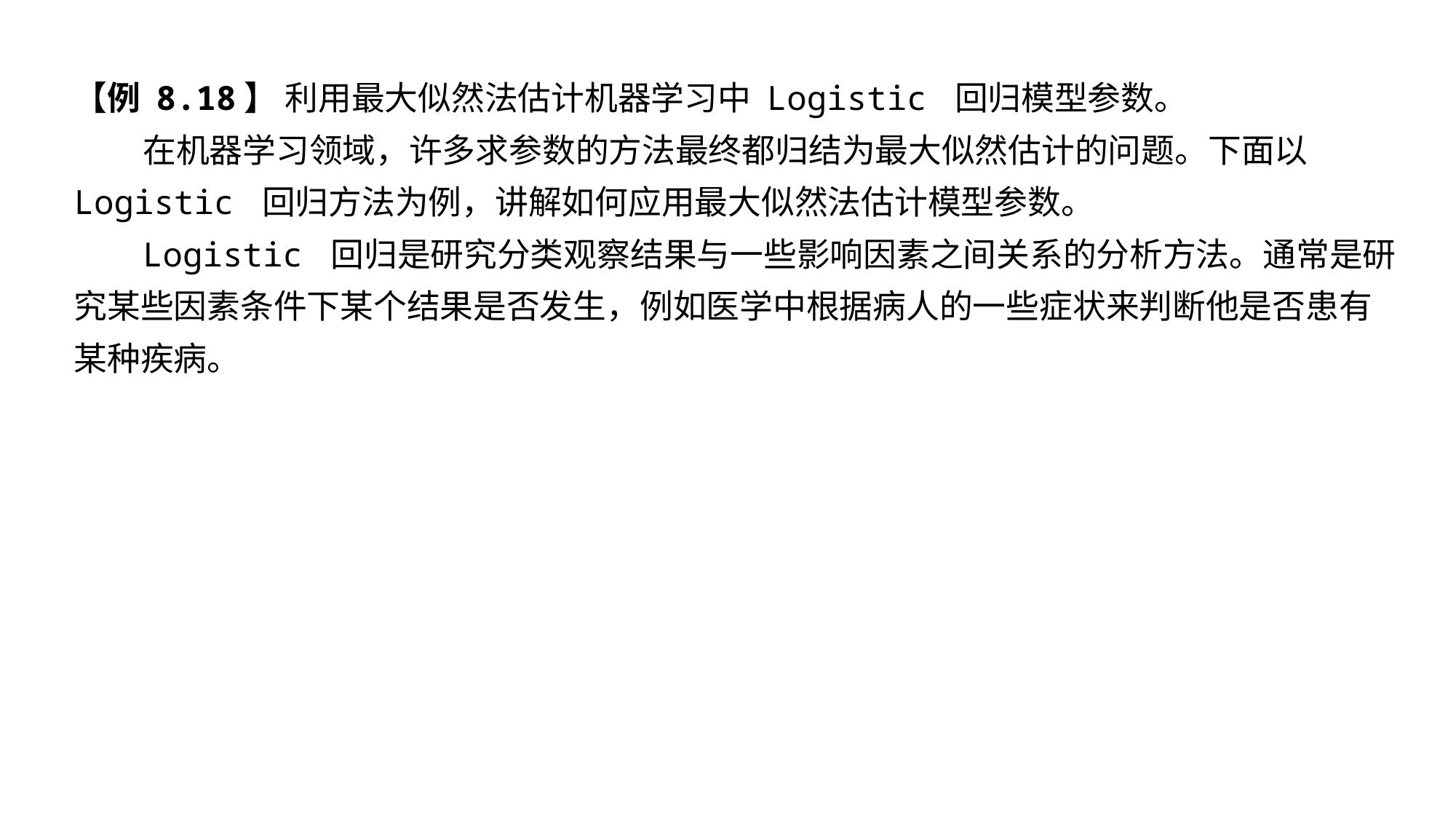

【例 8.18】 利用最大似然法估计机器学习中 Logistic 回归模型参数。
在机器学习领域，许多求参数的方法最终都归结为最大似然估计的问题。下面以 Logistic 回归方法为例，讲解如何应用最大似然法估计模型参数。
Logistic 回归是研究分类观察结果与一些影响因素之间关系的分析方法。通常是研究某些因素条件下某个结果是否发生，例如医学中根据病人的一些症状来判断他是否患有某种疾病。